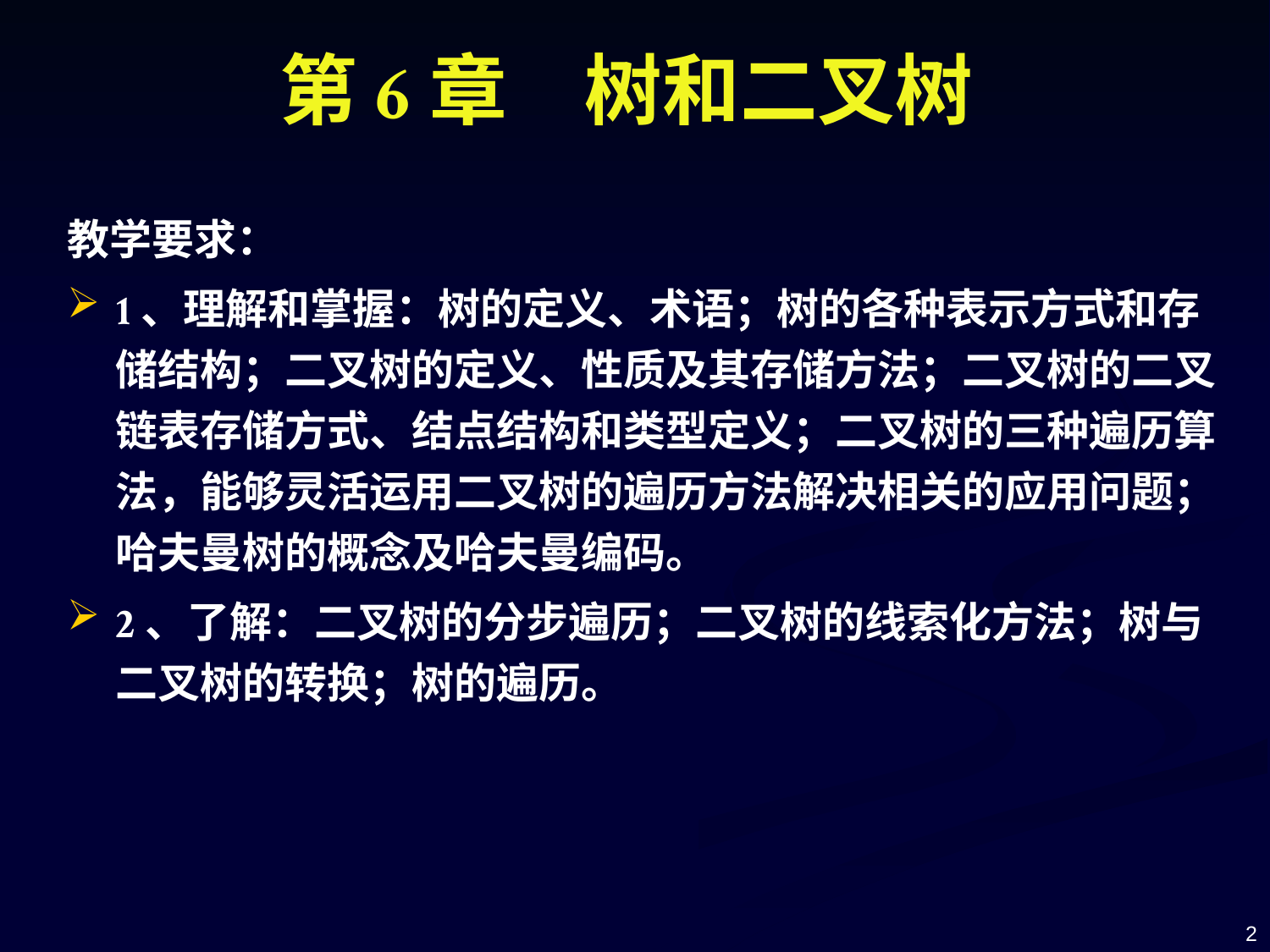

# 第6章　树和二叉树
教学要求：
1、理解和掌握：树的定义、术语；树的各种表示方式和存储结构；二叉树的定义、性质及其存储方法；二叉树的二叉链表存储方式、结点结构和类型定义；二叉树的三种遍历算法，能够灵活运用二叉树的遍历方法解决相关的应用问题；哈夫曼树的概念及哈夫曼编码。
2、了解：二叉树的分步遍历；二叉树的线索化方法；树与二叉树的转换；树的遍历。
2